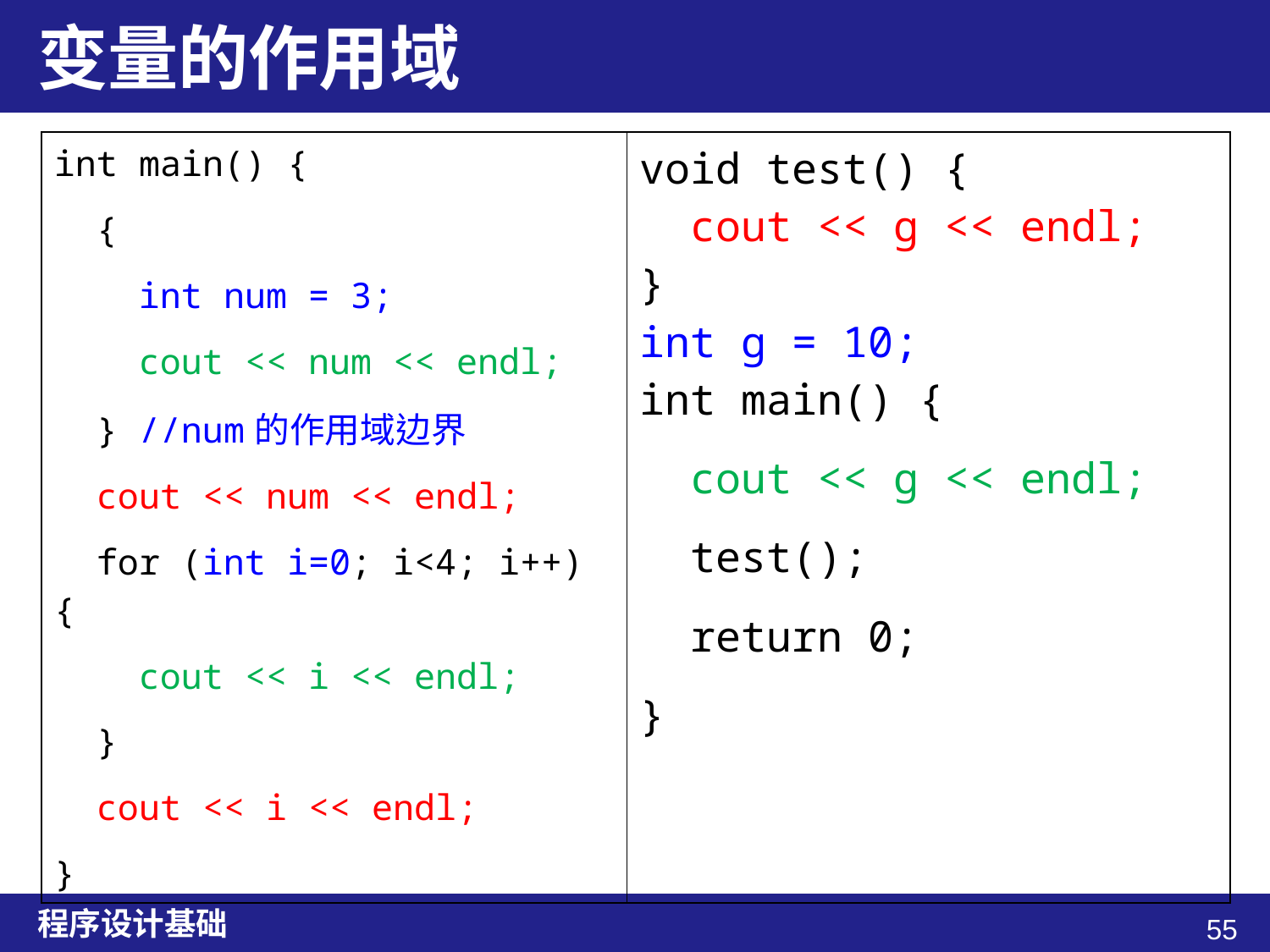

# 变量的作用域
| int main() { { int num = 3; cout << num << endl; } //num的作用域边界 cout << num << endl; for (int i=0; i<4; i++) { cout << i << endl; } cout << i << endl; } | void test() { cout << g << endl; } int g = 10; int main() { cout << g << endl; test(); return 0; } |
| --- | --- |